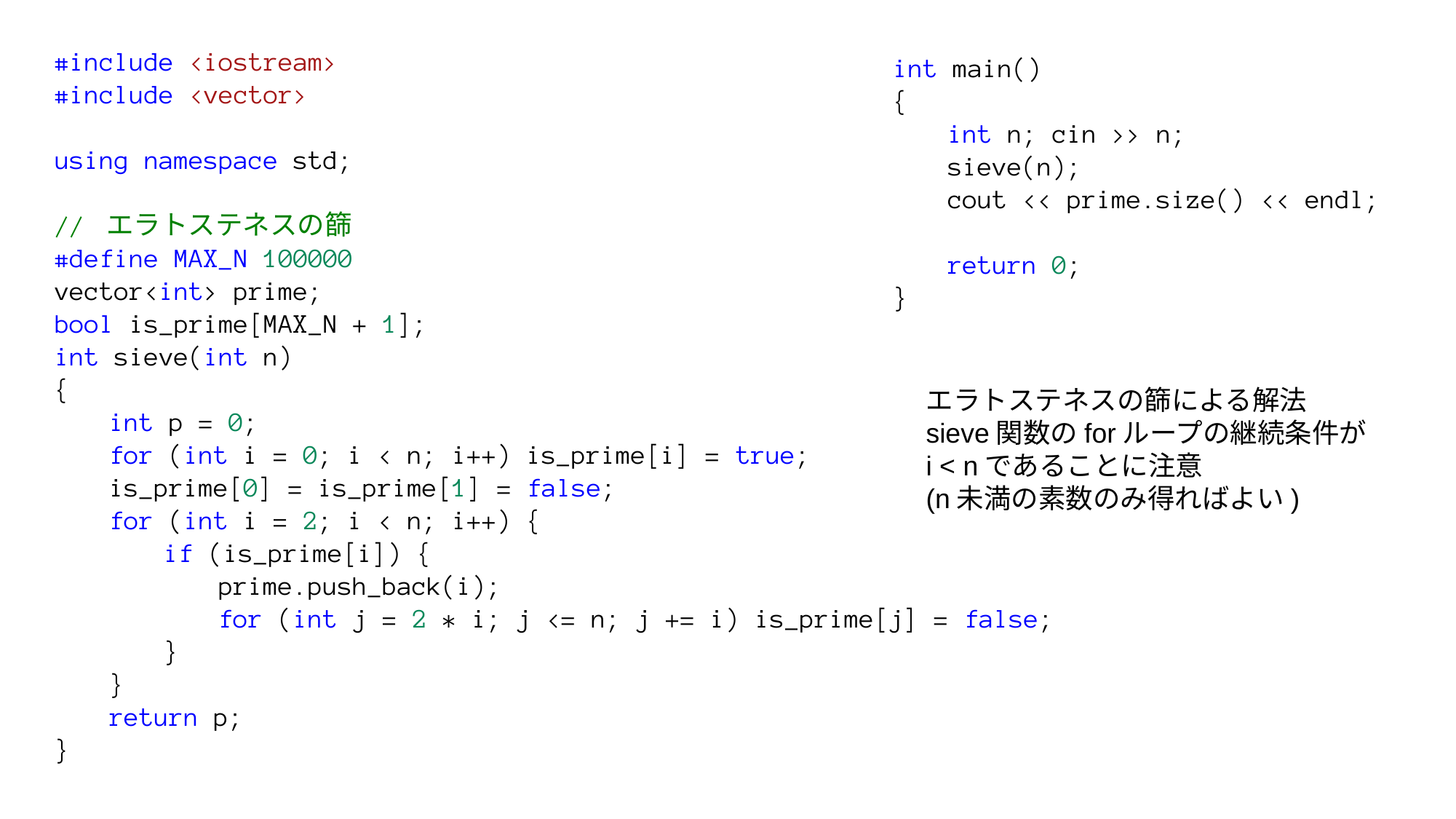

int main()
{
int n; cin >> n;
sieve(n);
cout << prime.size() << endl;
return 0;
}
#include <iostream>
#include <vector>
using namespace std;
// エラトステネスの篩
#define MAX_N 100000
vector<int> prime;
bool is_prime[MAX_N + 1];
int sieve(int n)
{
int p = 0;
for (int i = 0; i < n; i++) is_prime[i] = true;
is_prime[0] = is_prime[1] = false;
for (int i = 2; i < n; i++) {
if (is_prime[i]) {
prime.push_back(i);
for (int j = 2 * i; j <= n; j += i) is_prime[j] = false;
}
}
return p;
}
エラトステネスの篩による解法
sieve関数のforループの継続条件が
i < nであることに注意
(n未満の素数のみ得ればよい)